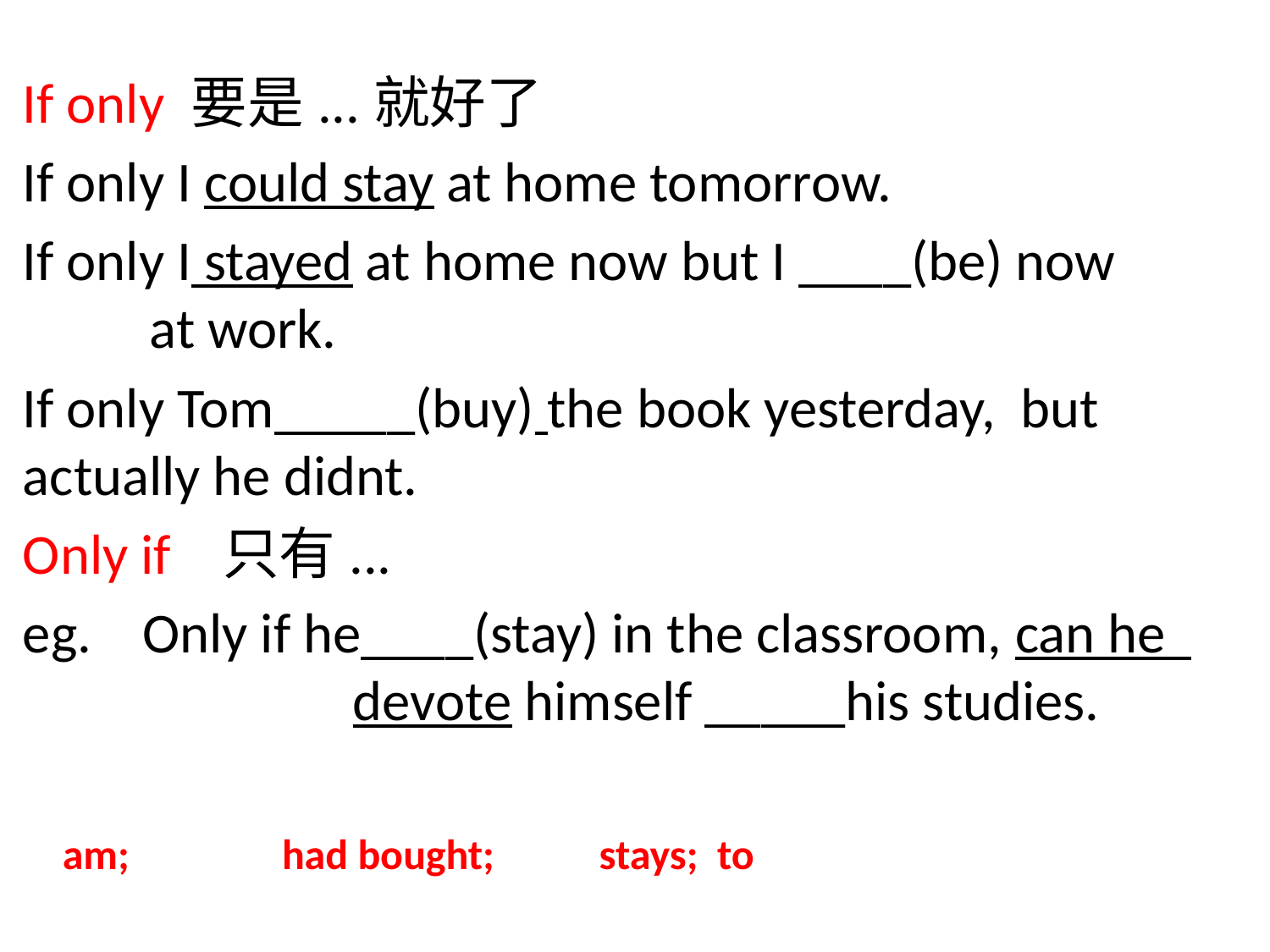

If only 要是...就好了
If only I could stay at home tomorrow.
If only I stayed at home now but I ____(be) now 		at work.
If only Tom_____(buy) the book yesterday,  but 	actually he didnt.
Only if   只有...
eg.    Only if he____(stay) in the classroom, can he  	      	      devote himself _____his studies.
am;                had bought;           stays;  to